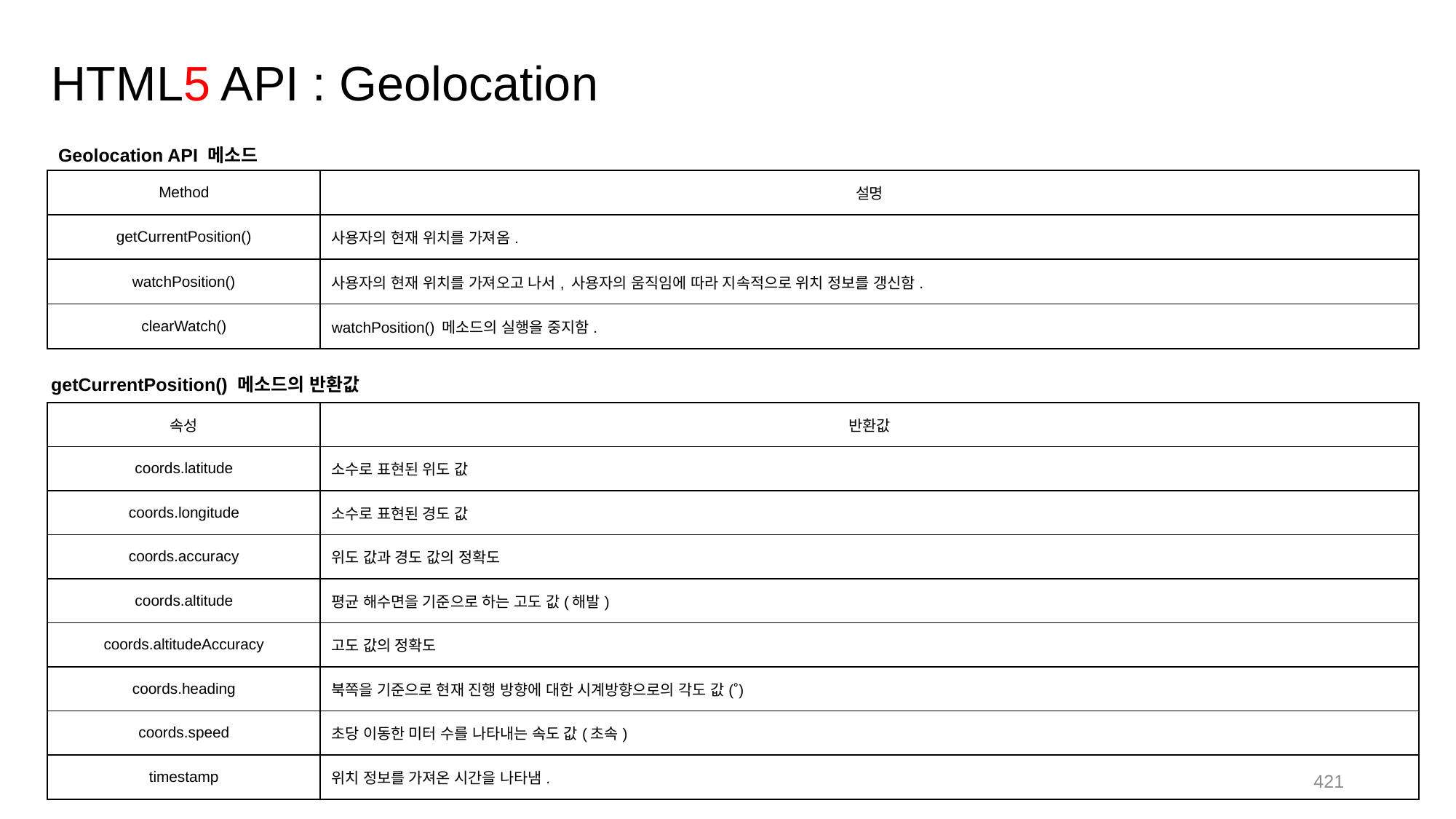

# HTML5 API : Geolocation
Geolocation API 메소드
| Method | 설명 |
| --- | --- |
| getCurrentPosition() | 사용자의 현재 위치를 가져옴. |
| watchPosition() | 사용자의 현재 위치를 가져오고 나서, 사용자의 움직임에 따라 지속적으로 위치 정보를 갱신함. |
| clearWatch() | watchPosition() 메소드의 실행을 중지함. |
getCurrentPosition() 메소드의 반환값
| 속성 | 반환값 |
| --- | --- |
| coords.latitude | 소수로 표현된 위도 값 |
| coords.longitude | 소수로 표현된 경도 값 |
| coords.accuracy | 위도 값과 경도 값의 정확도 |
| coords.altitude | 평균 해수면을 기준으로 하는 고도 값(해발) |
| coords.altitudeAccuracy | 고도 값의 정확도 |
| coords.heading | 북쪽을 기준으로 현재 진행 방향에 대한 시계방향으로의 각도 값(˚) |
| coords.speed | 초당 이동한 미터 수를 나타내는 속도 값(초속) |
| timestamp | 위치 정보를 가져온 시간을 나타냄. |
421